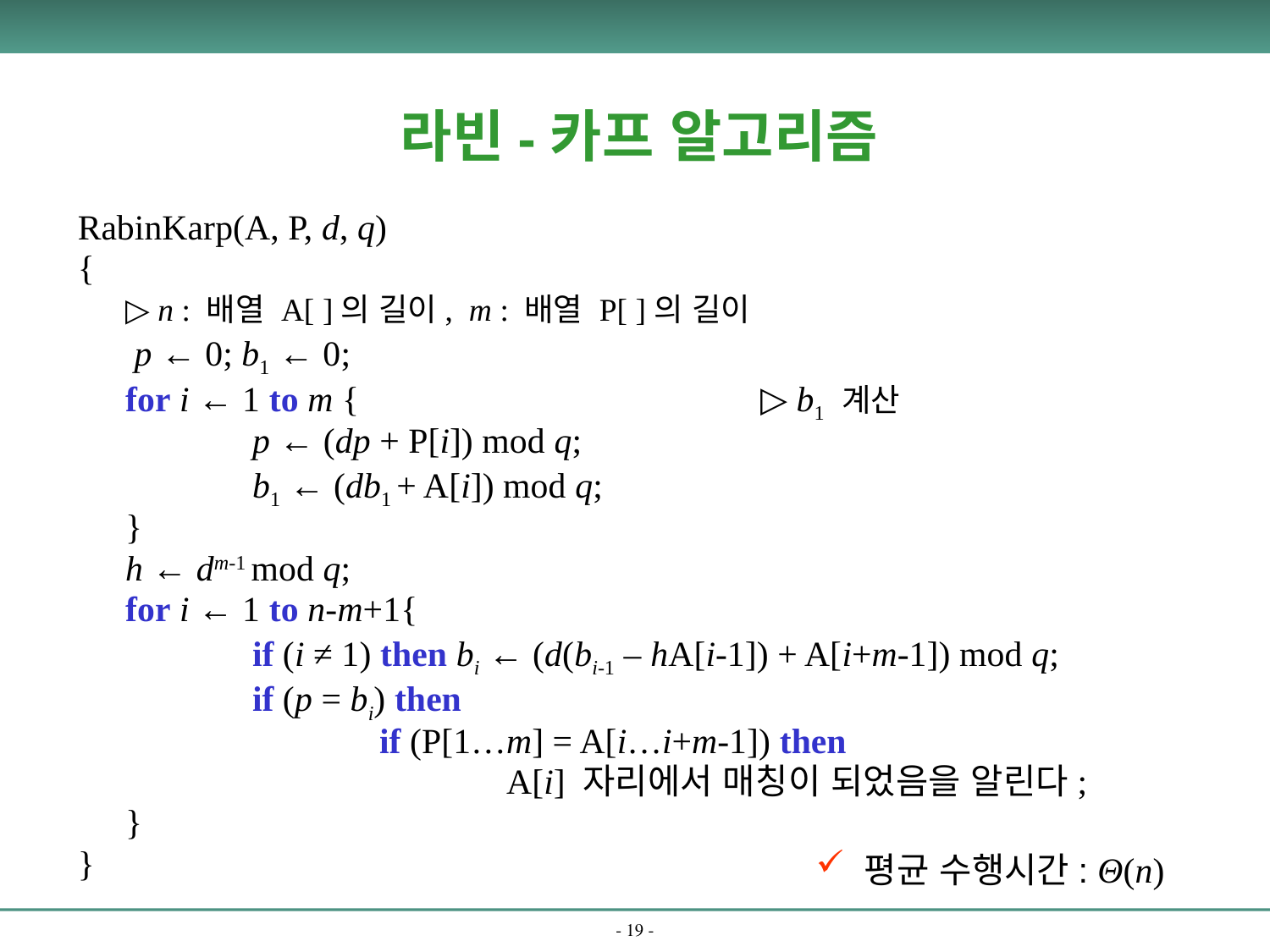

라빈-카프 알고리즘
RabinKarp(A, P, d, q)
{
	▷ n : 배열 A[ ]의 길이,  m : 배열 P[ ]의 길이
	 p ← 0; b1 ← 0;
	for i ← 1 to m {				▷ b1 계산
		p ← (dp + P[i]) mod q;
		b1 ← (db1 + A[i]) mod q;
	}
	h ← dm-1 mod q;
	for i ← 1 to n-m+1{
		if (i ≠ 1) then bi ← (d(bi-1 – hA[i-1]) + A[i+m-1]) mod q;
		if (p = bi) then
			if (P[1…m] = A[i…i+m-1]) then
				A[i] 자리에서 매칭이 되었음을 알린다;
	}
}
 평균 수행시간: Θ(n)